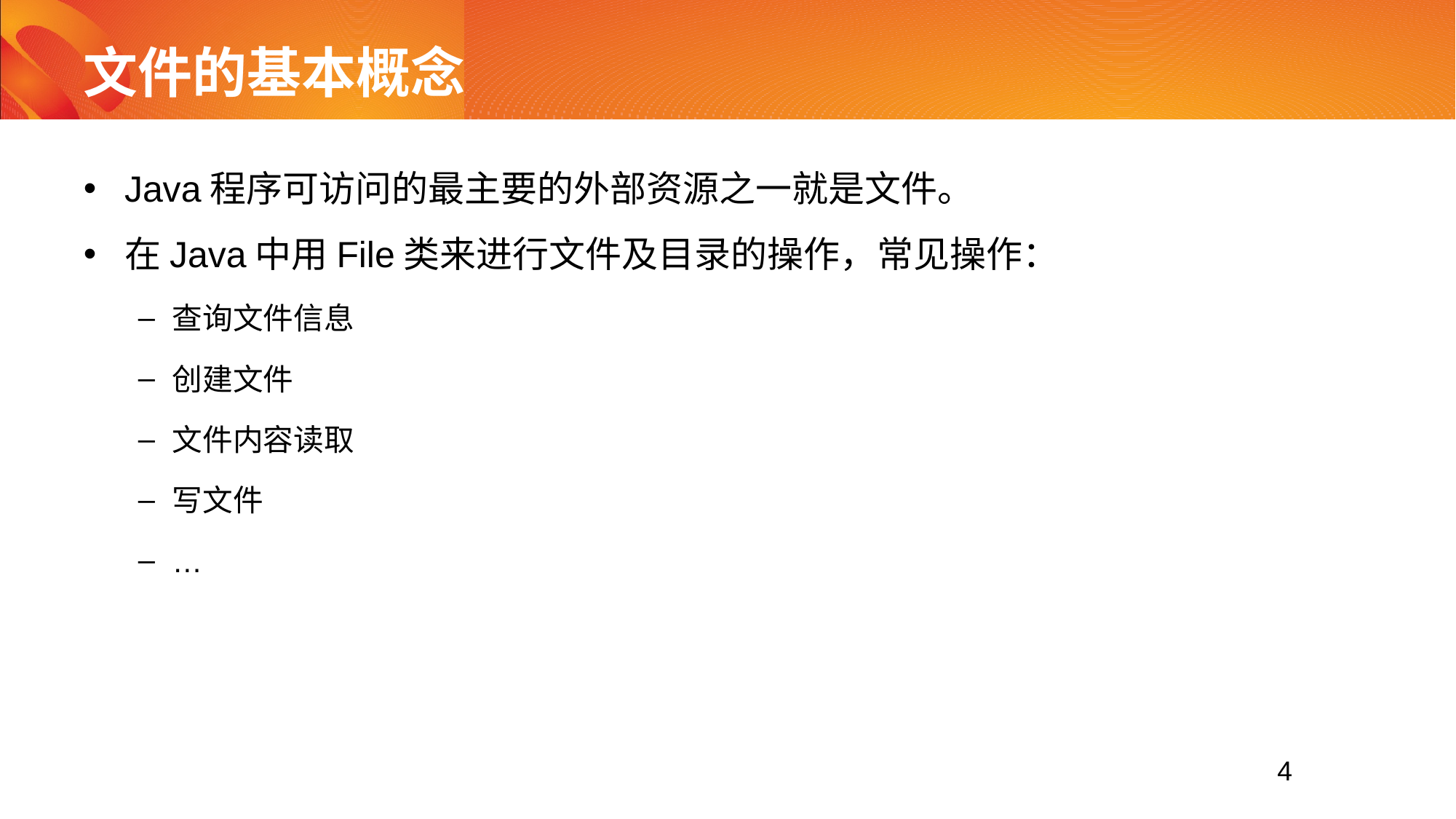

# 文件的基本概念
Java程序可访问的最主要的外部资源之一就是文件。
在Java中用File类来进行文件及目录的操作，常见操作：
查询文件信息
创建文件
文件内容读取
写文件
…